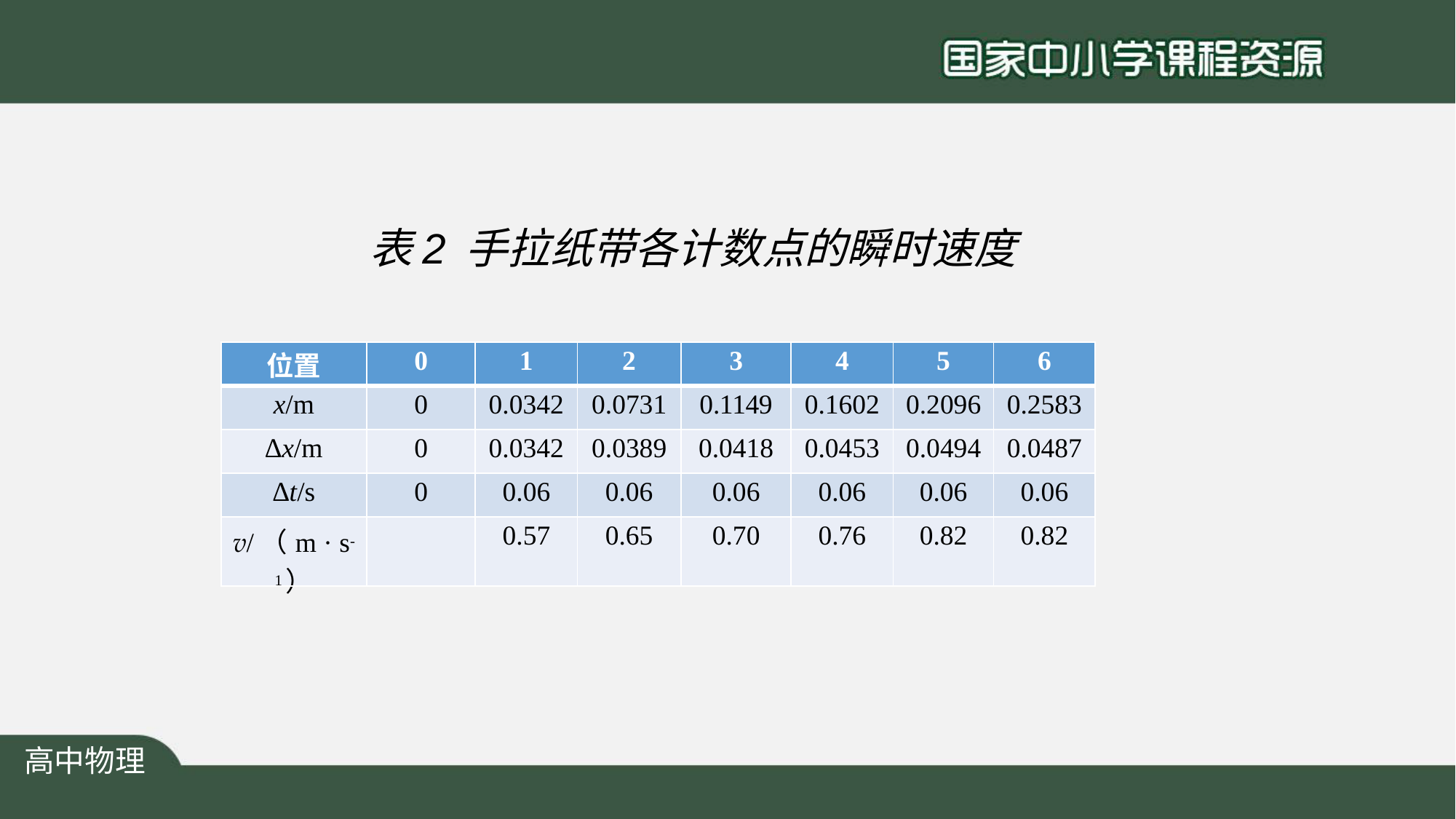

# 表2	手拉纸带各计数点的瞬时速度
| 位置 | 0 | 1 | 2 | 3 | 4 | 5 | 6 |
| --- | --- | --- | --- | --- | --- | --- | --- |
| x/m | 0 | 0.0342 | 0.0731 | 0.1149 | 0.1602 | 0.2096 | 0.2583 |
| ∆x/m | 0 | 0.0342 | 0.0389 | 0.0418 | 0.0453 | 0.0494 | 0.0487 |
| ∆t/s | 0 | 0.06 | 0.06 | 0.06 | 0.06 | 0.06 | 0.06 |
| v/（m · s-1） |  | 0.57 | 0.65 | 0.70 | 0.76 | 0.82 | 0.82 |
高中物理